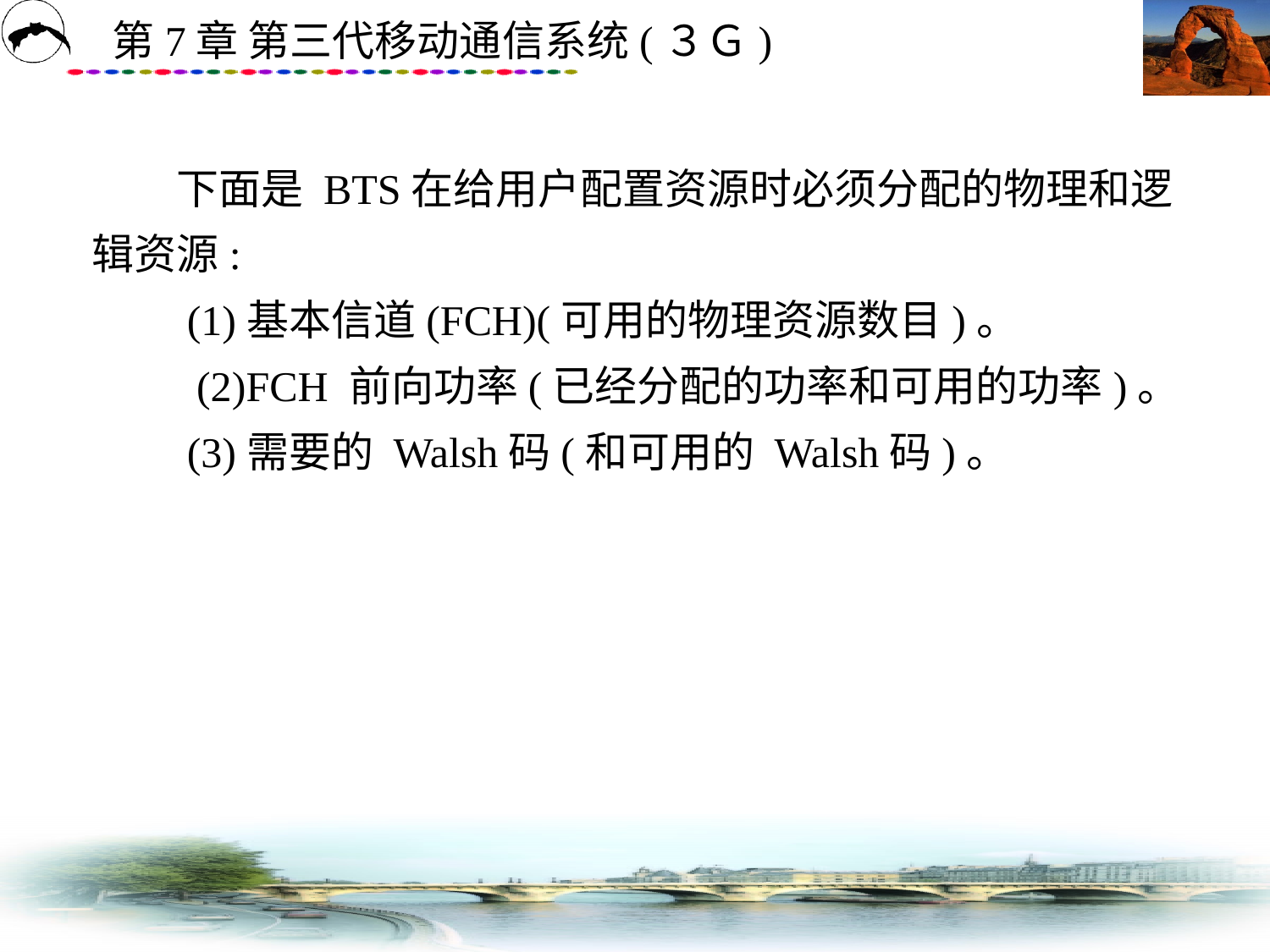

# 下面是 BTS在给用户配置资源时必须分配的物理和逻辑资源: 　　(1)基本信道(FCH)(可用的物理资源数目)。 　　 (2)FCH 前向功率(已经分配的功率和可用的功率)。 　　(3)需要的 Walsh码(和可用的 Walsh码)。